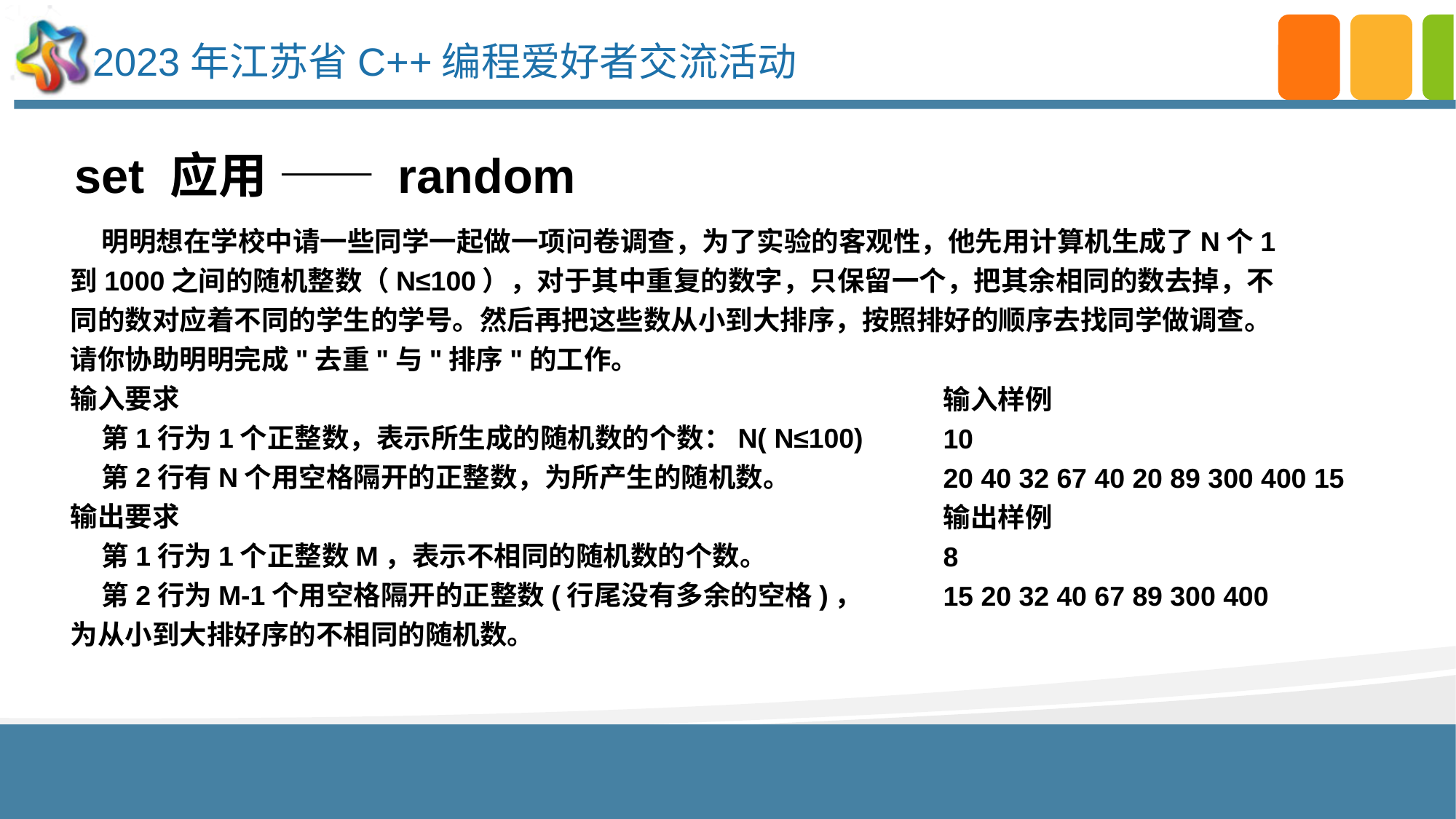

set 应用 —— random
    明明想在学校中请一些同学一起做一项问卷调查，为了实验的客观性，他先用计算机生成了N个1到1000之间的随机整数（N≤100），对于其中重复的数字，只保留一个，把其余相同的数去掉，不同的数对应着不同的学生的学号。然后再把这些数从小到大排序，按照排好的顺序去找同学做调查。请你协助明明完成"去重"与"排序"的工作。
输入要求
    第1行为1个正整数，表示所生成的随机数的个数：N( N≤100)
    第2行有N个用空格隔开的正整数，为所产生的随机数。
输出要求
    第1行为1个正整数M，表示不相同的随机数的个数。
    第2行为M-1个用空格隔开的正整数(行尾没有多余的空格)，
为从小到大排好序的不相同的随机数。

输入样例
10
20 40 32 67 40 20 89 300 400 15
输出样例
8
15 20 32 40 67 89 300 400